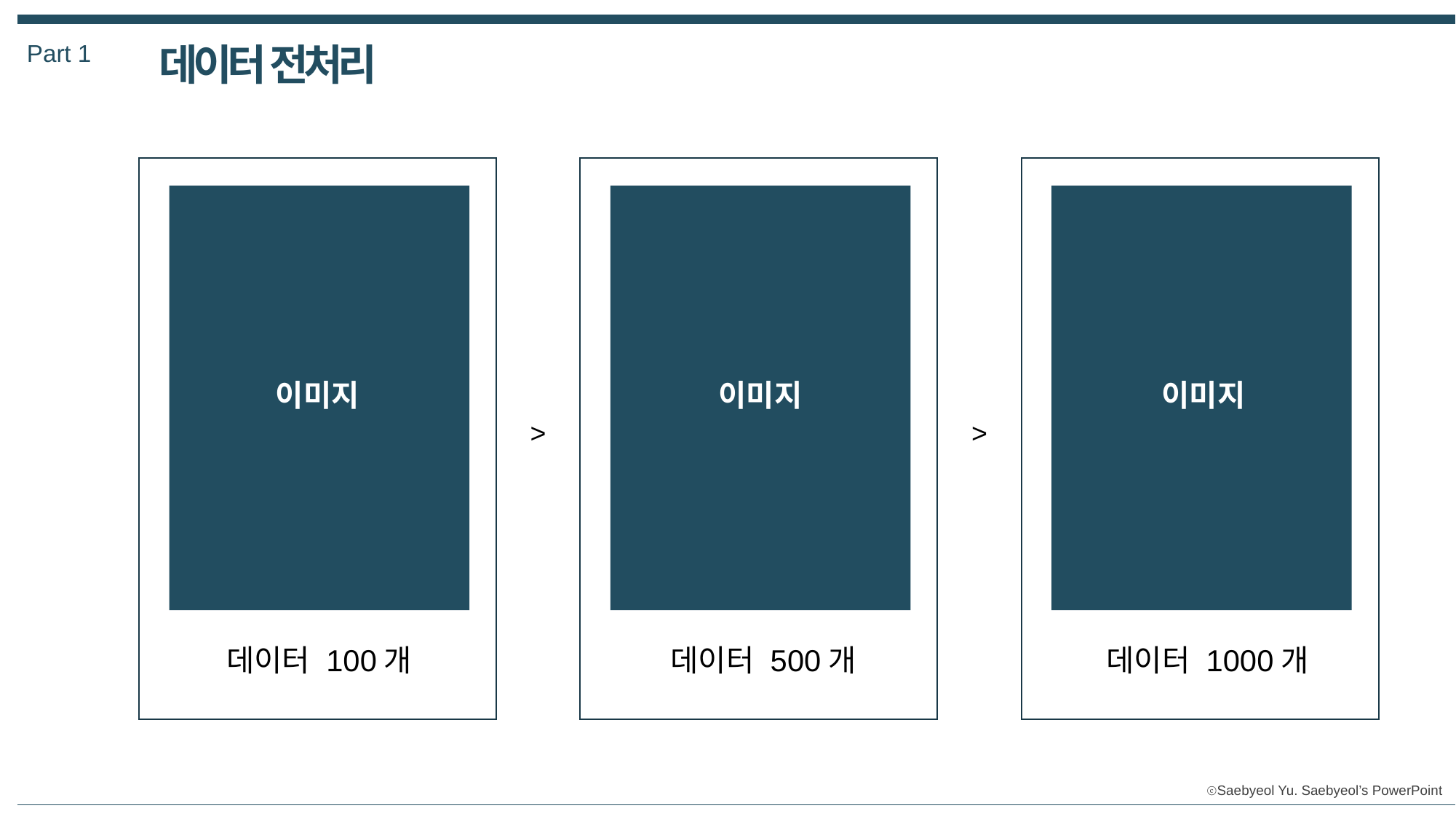

Part 1
데이터 전처리

이미지
이미지
이미지
>
>
데이터 100개
데이터 500개
데이터 1000개